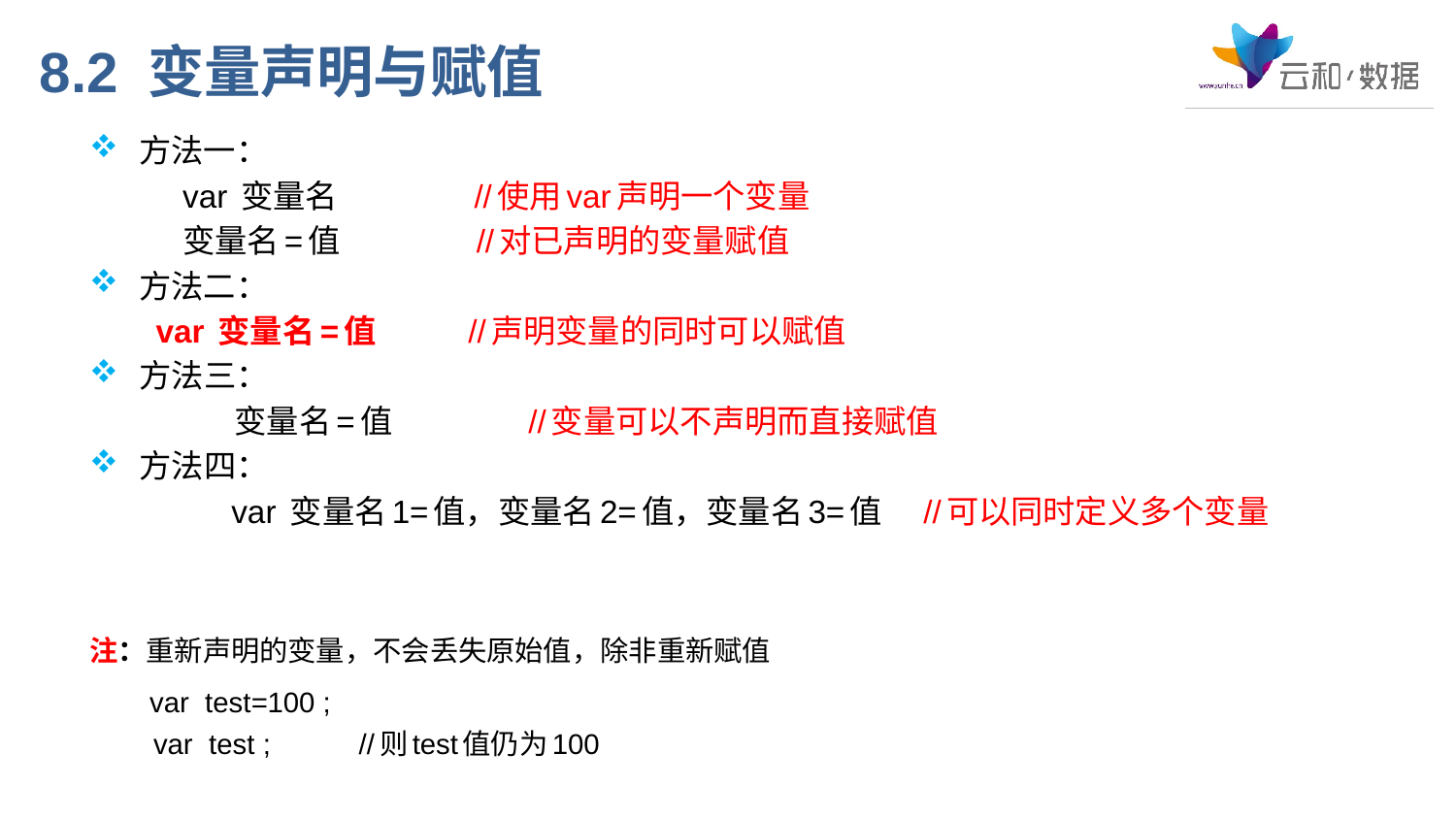

# 8.2 变量声明与赋值
方法一：
	var 变量名                  //使用var声明一个变量
	变量名=值                  //对已声明的变量赋值
方法二：
	var 变量名=值            //声明变量的同时可以赋值
方法三：
 变量名=值                  //变量可以不声明而直接赋值
方法四：
 var 变量名1=值，变量名2=值，变量名3=值     //可以同时定义多个变量

注：重新声明的变量，不会丢失原始值，除非重新赋值
      var  test=100 ;
        var  test ;           //则test值仍为100

12